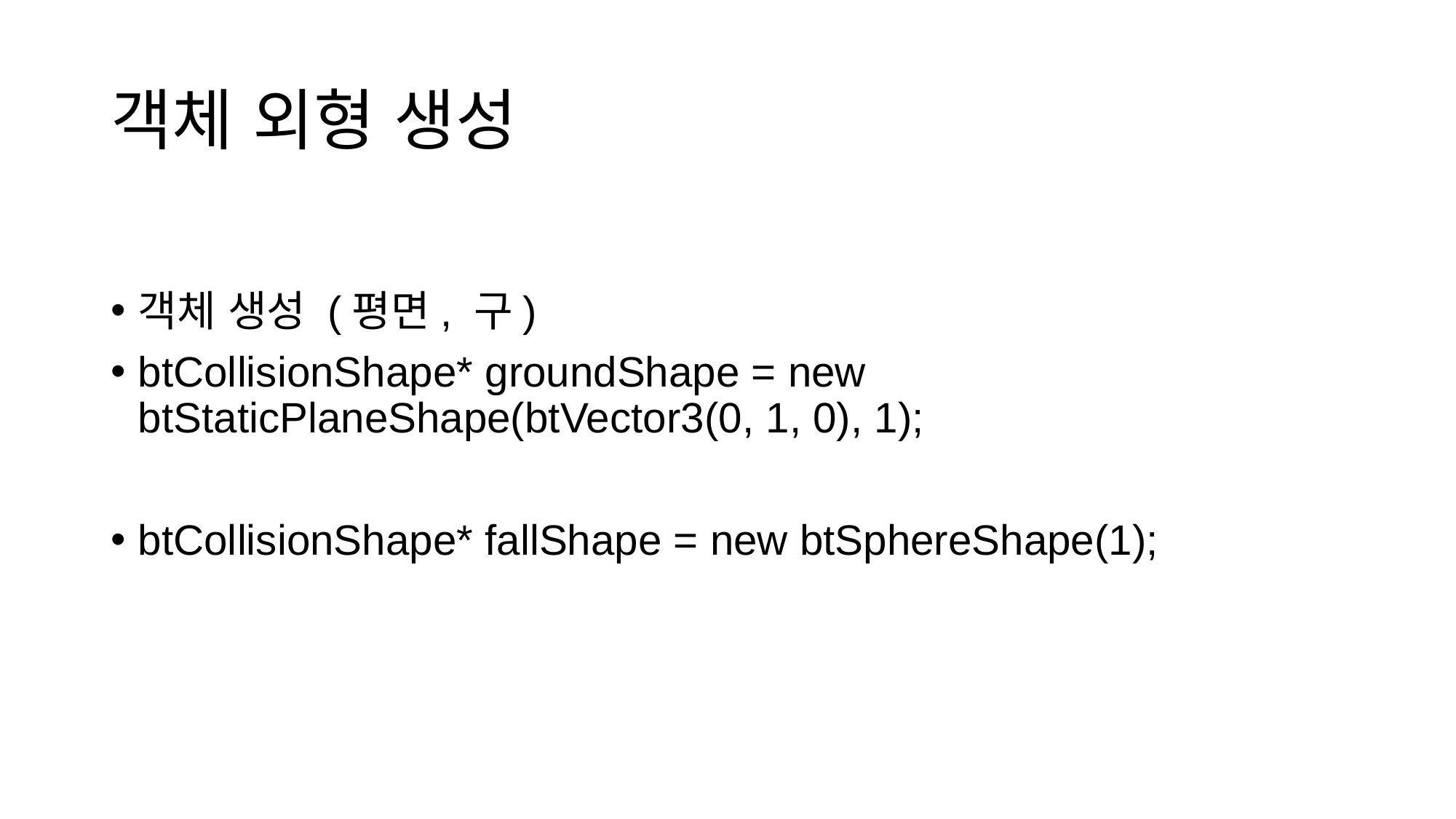

# 객체 외형 생성

객체 생성 (평면, 구)
btCollisionShape* groundShape = new btStaticPlaneShape(btVector3(0, 1, 0), 1);

btCollisionShape* fallShape = new btSphereShape(1);